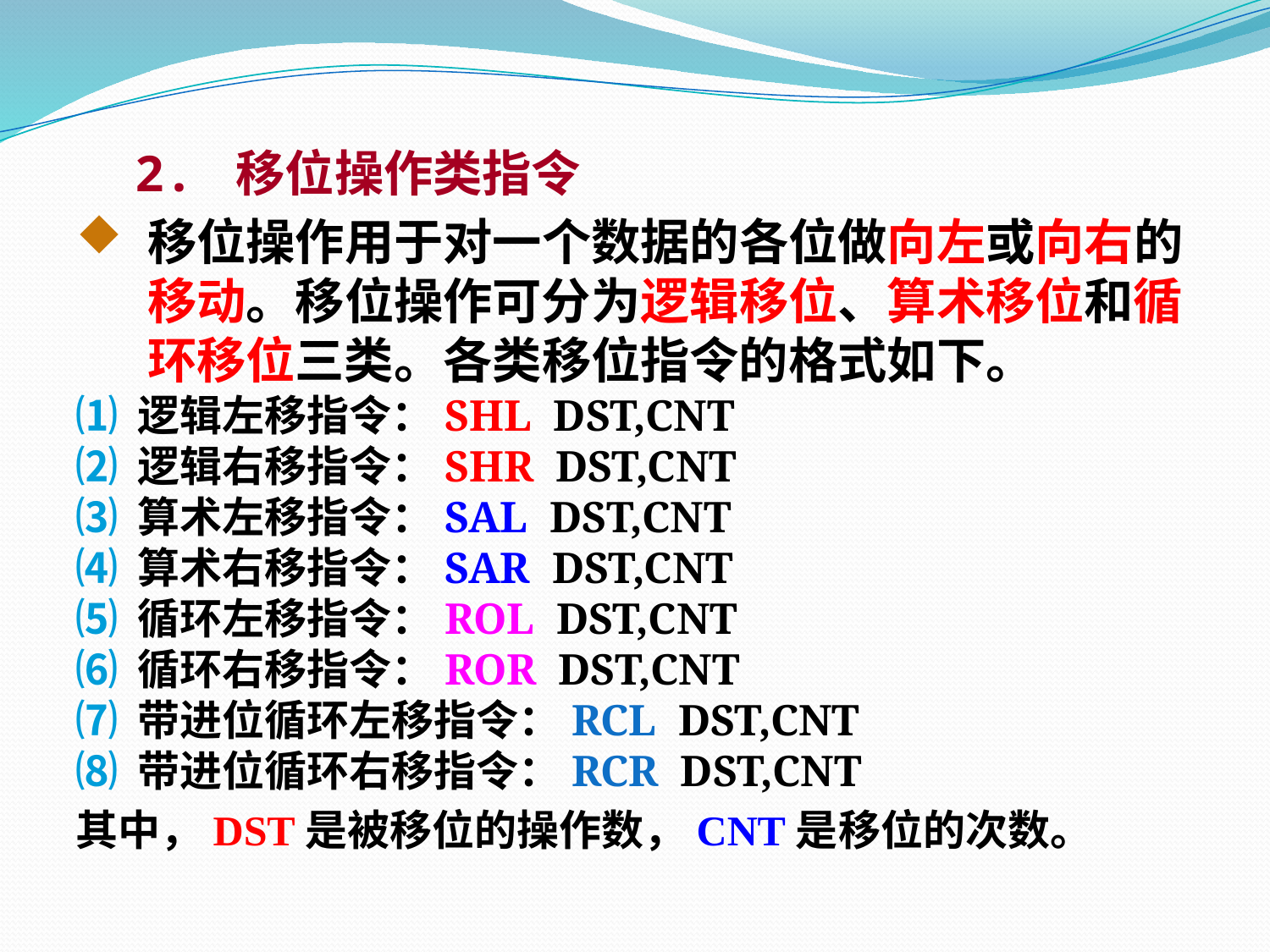

2. 移位操作类指令
移位操作用于对一个数据的各位做向左或向右的移动。移位操作可分为逻辑移位、算术移位和循环移位三类。各类移位指令的格式如下。
⑴ 逻辑左移指令：SHL  DST,CNT
⑵ 逻辑右移指令：SHR  DST,CNT
⑶ 算术左移指令：SAL  DST,CNT
⑷ 算术右移指令：SAR  DST,CNT
⑸ 循环左移指令：ROL  DST,CNT
⑹ 循环右移指令：ROR  DST,CNT
⑺ 带进位循环左移指令：RCL  DST,CNT
⑻ 带进位循环右移指令：RCR  DST,CNT
其中，DST是被移位的操作数，CNT是移位的次数。